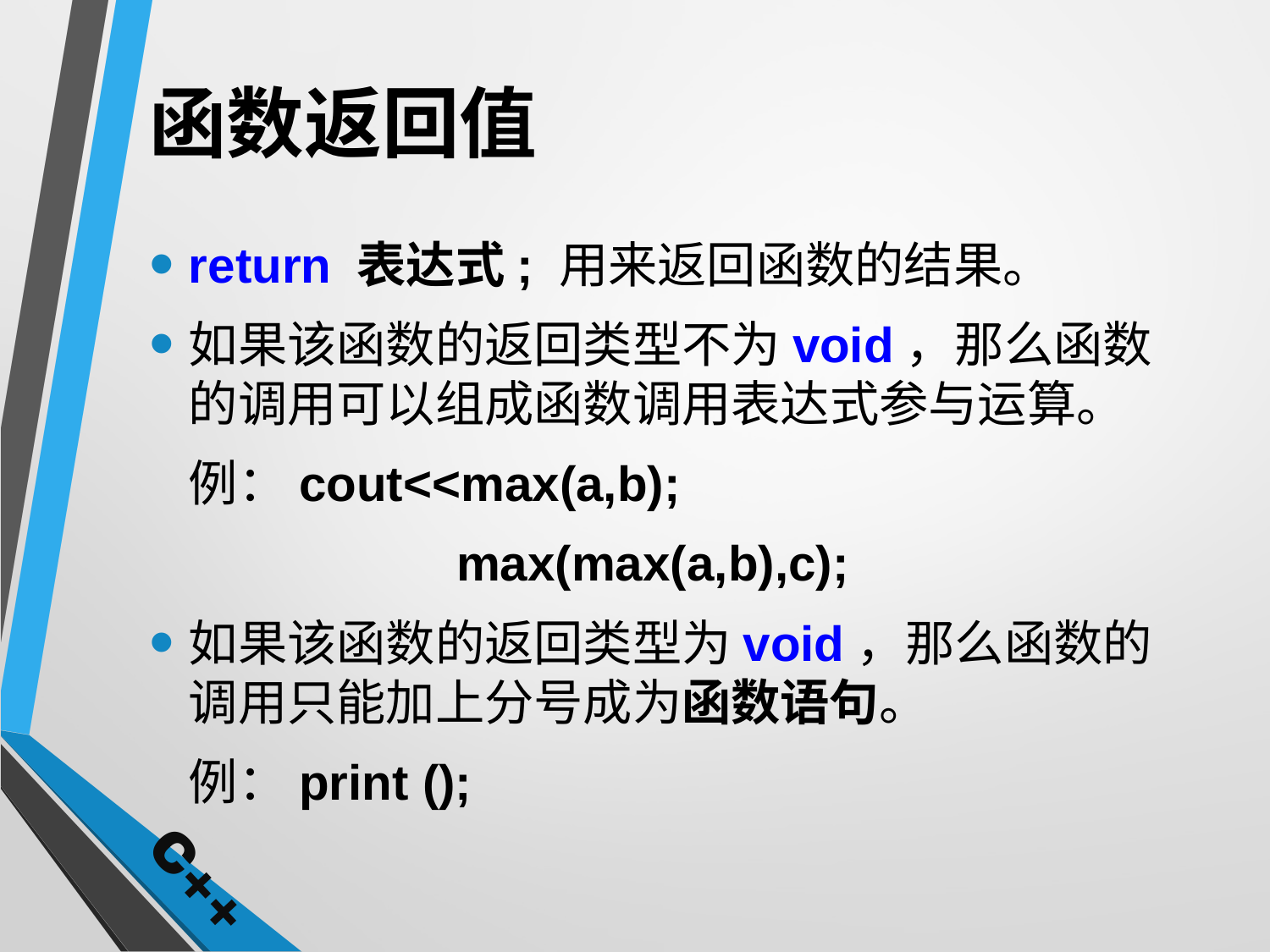

# 函数返回值
return 表达式; 用来返回函数的结果。
如果该函数的返回类型不为void，那么函数的调用可以组成函数调用表达式参与运算。
	例：cout<<max(a,b);
			 max(max(a,b),c);
如果该函数的返回类型为void，那么函数的调用只能加上分号成为函数语句。
	例：print ();